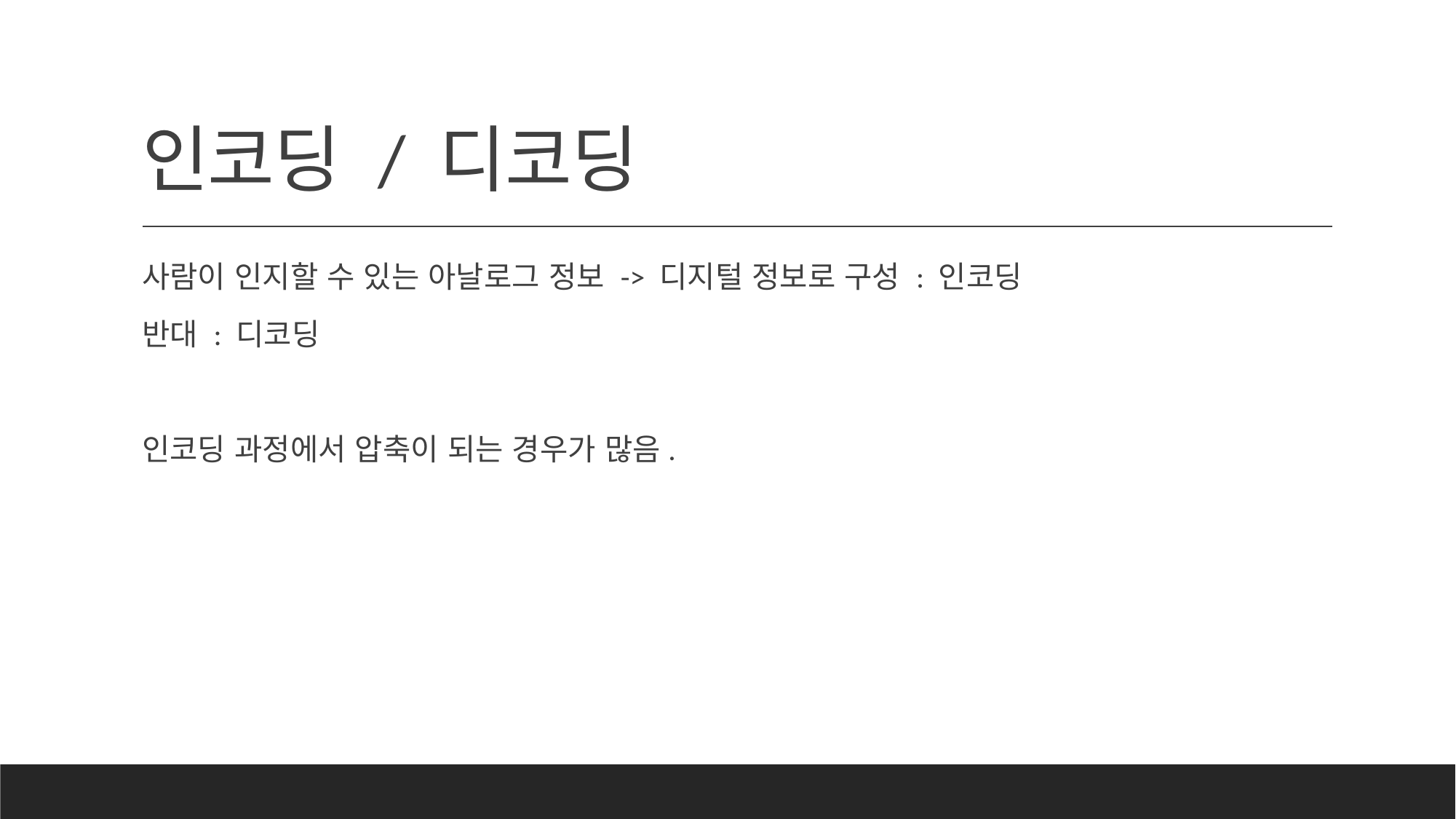

# 인코딩 / 디코딩
사람이 인지할 수 있는 아날로그 정보 -> 디지털 정보로 구성 : 인코딩
반대 : 디코딩

인코딩 과정에서 압축이 되는 경우가 많음.